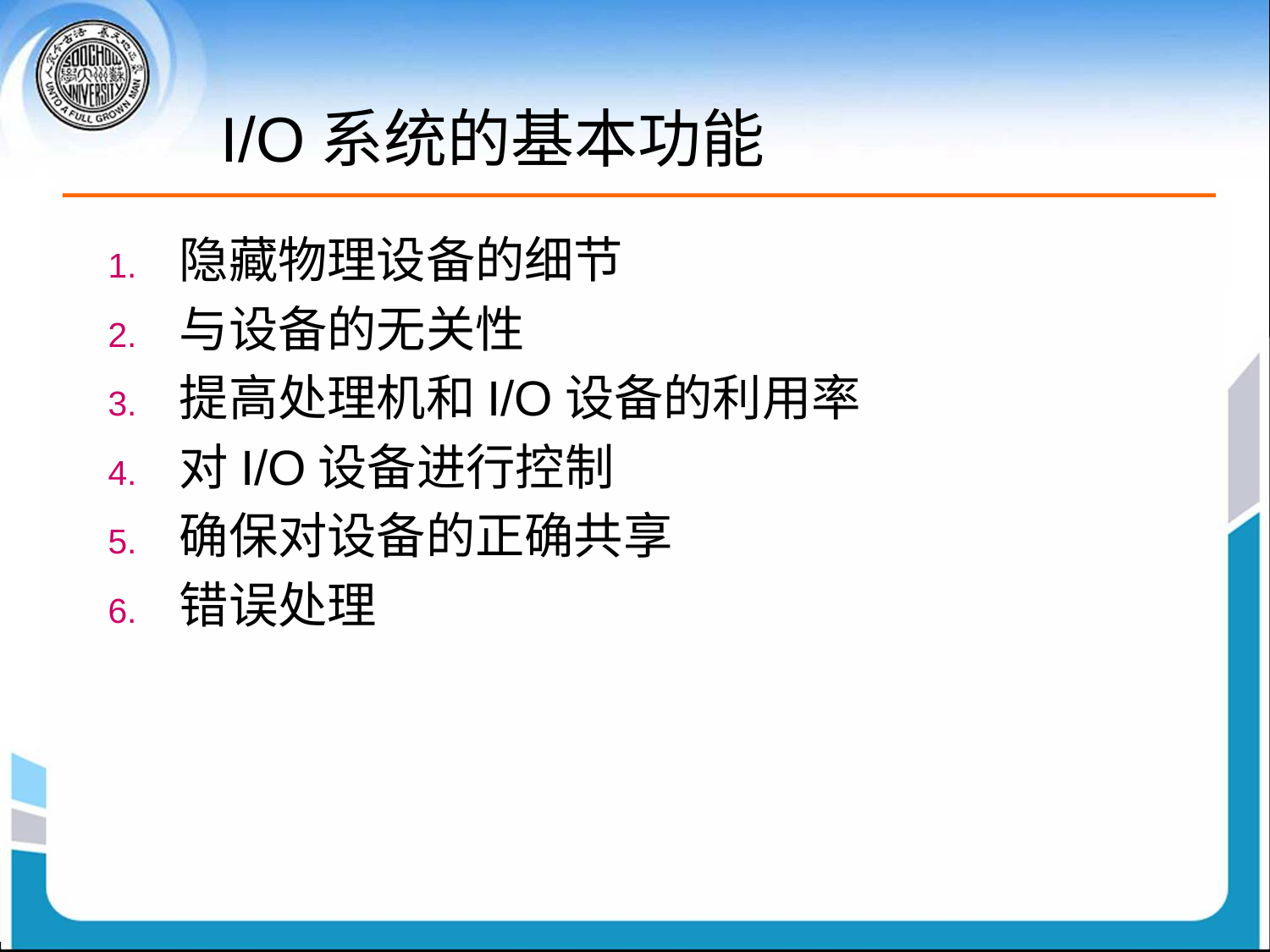

# I/O系统的基本功能
隐藏物理设备的细节
与设备的无关性
提高处理机和I/O设备的利用率
对I/O设备进行控制
确保对设备的正确共享
错误处理